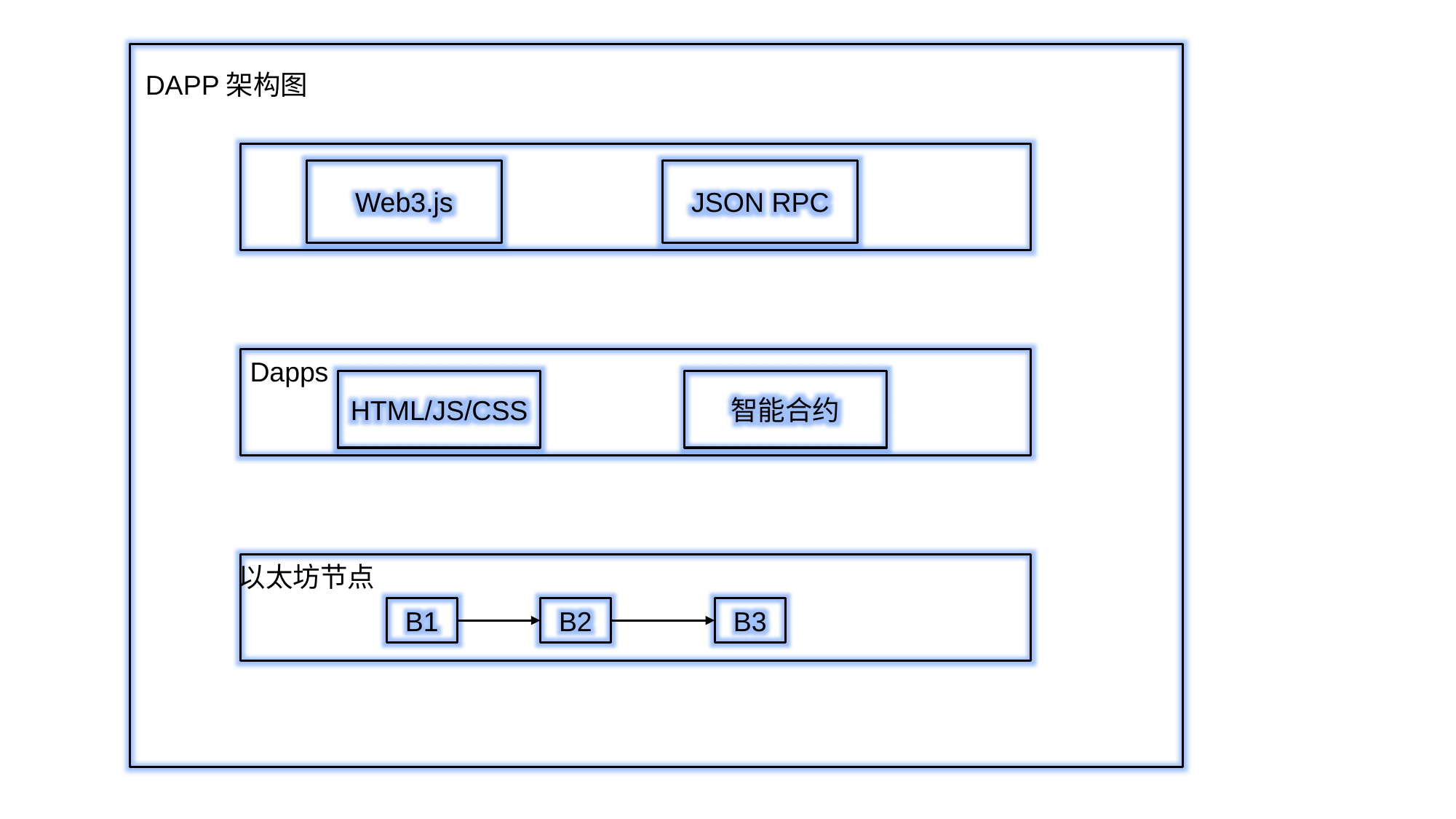

DAPP架构图

Web3.js
JSON RPC

Dapps
HTML/JS/CSS
智能合约
以太坊节点

B1
B2
B3